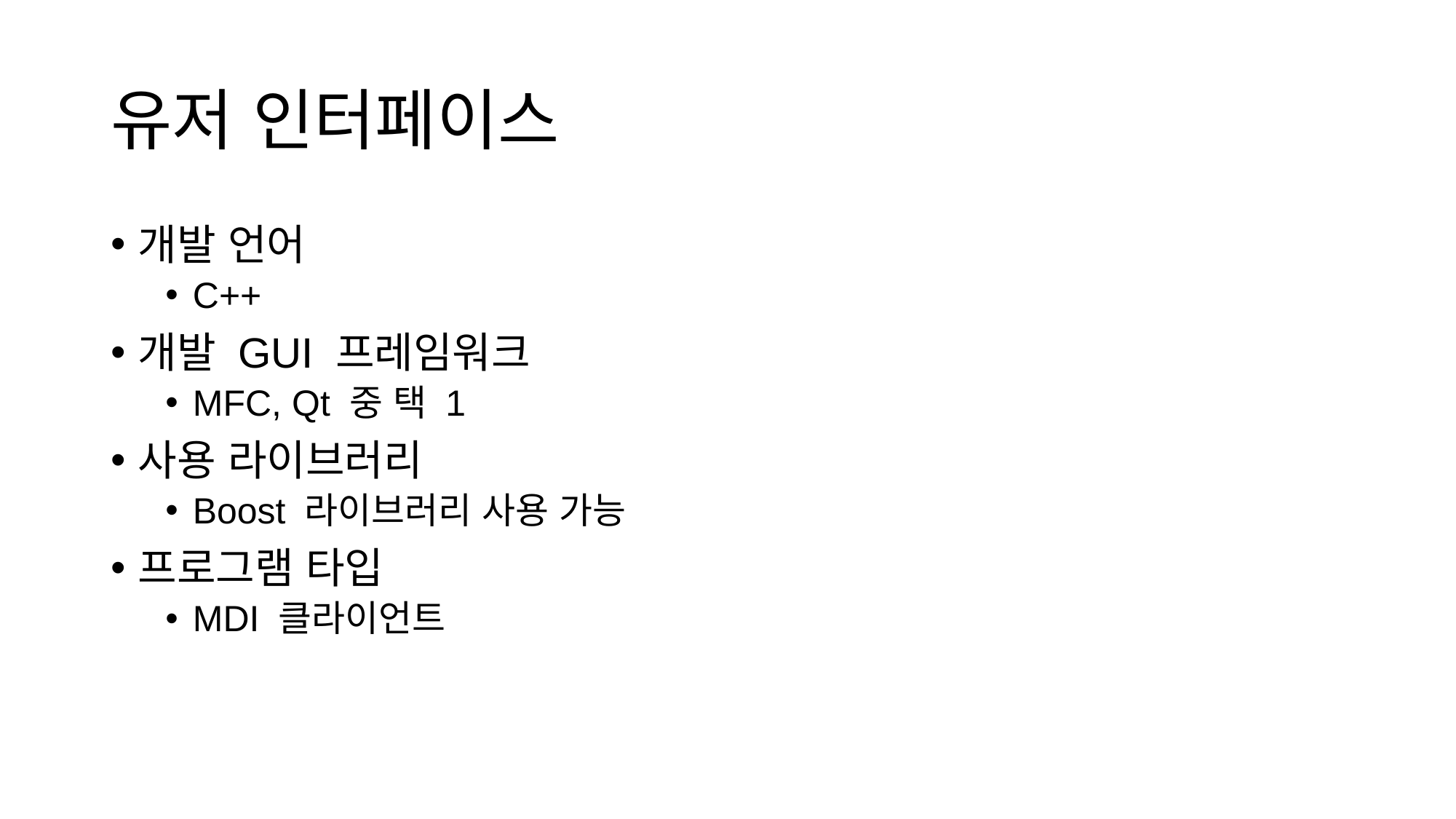

# 유저 인터페이스
개발 언어
C++
개발 GUI 프레임워크
MFC, Qt 중 택 1
사용 라이브러리
Boost 라이브러리 사용 가능
프로그램 타입
MDI 클라이언트